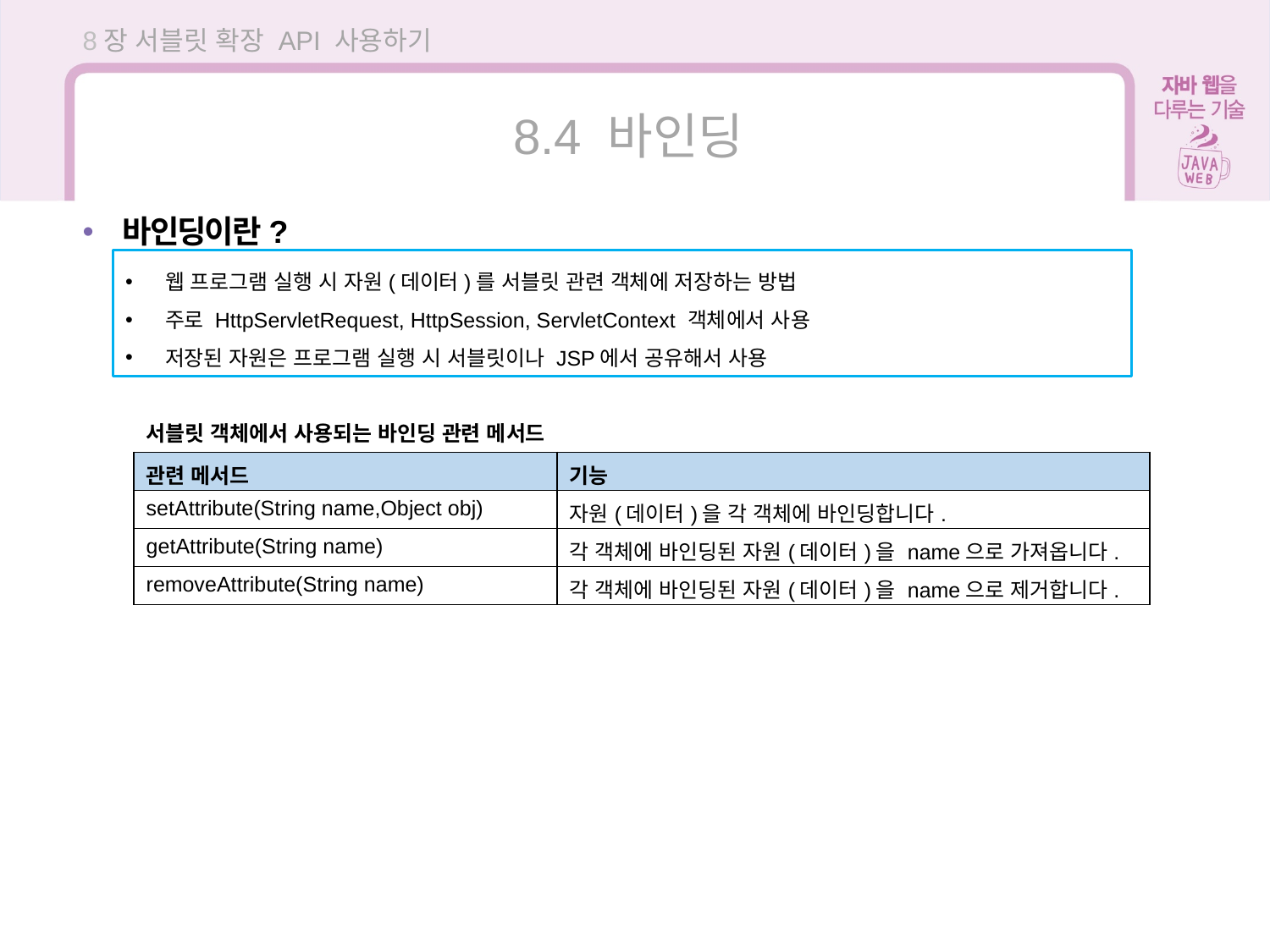

8장 서블릿 확장 API 사용하기
8.4 바인딩
바인딩이란?
웹 프로그램 실행 시 자원(데이터)를 서블릿 관련 객체에 저장하는 방법
주로 HttpServletRequest, HttpSession, ServletContext 객체에서 사용
저장된 자원은 프로그램 실행 시 서블릿이나 JSP에서 공유해서 사용
서블릿 객체에서 사용되는 바인딩 관련 메서드
| 관련 메서드 | 기능 |
| --- | --- |
| setAttribute(String name,Object obj) | 자원(데이터)을 각 객체에 바인딩합니다. |
| getAttribute(String name) | 각 객체에 바인딩된 자원(데이터)을 name으로 가져옵니다. |
| removeAttribute(String name) | 각 객체에 바인딩된 자원(데이터)을 name으로 제거합니다. |